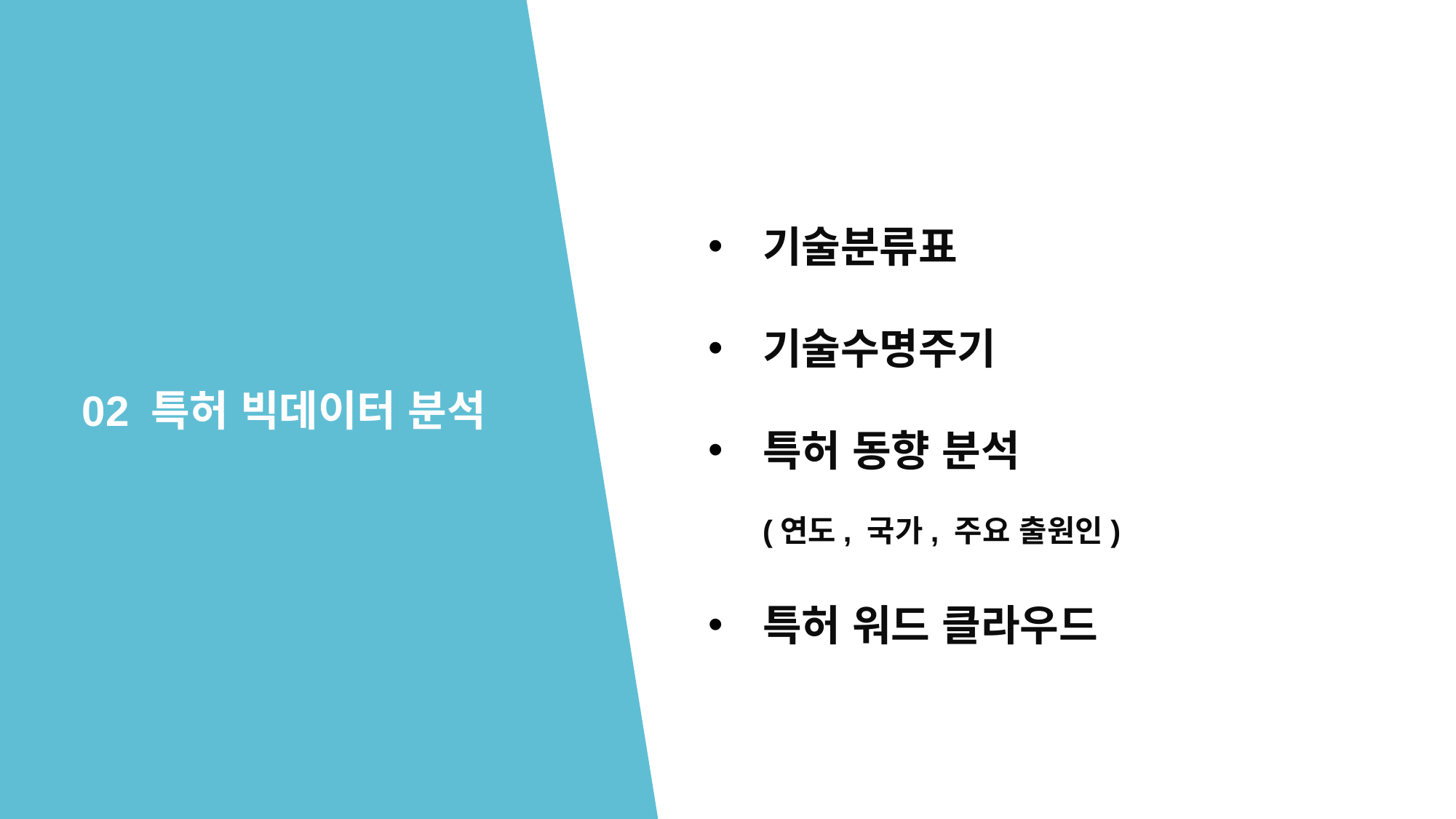

기술분류표
기술수명주기
특허 동향 분석
(연도, 국가, 주요 출원인)
특허 워드 클라우드

02 특허 빅데이터 분석